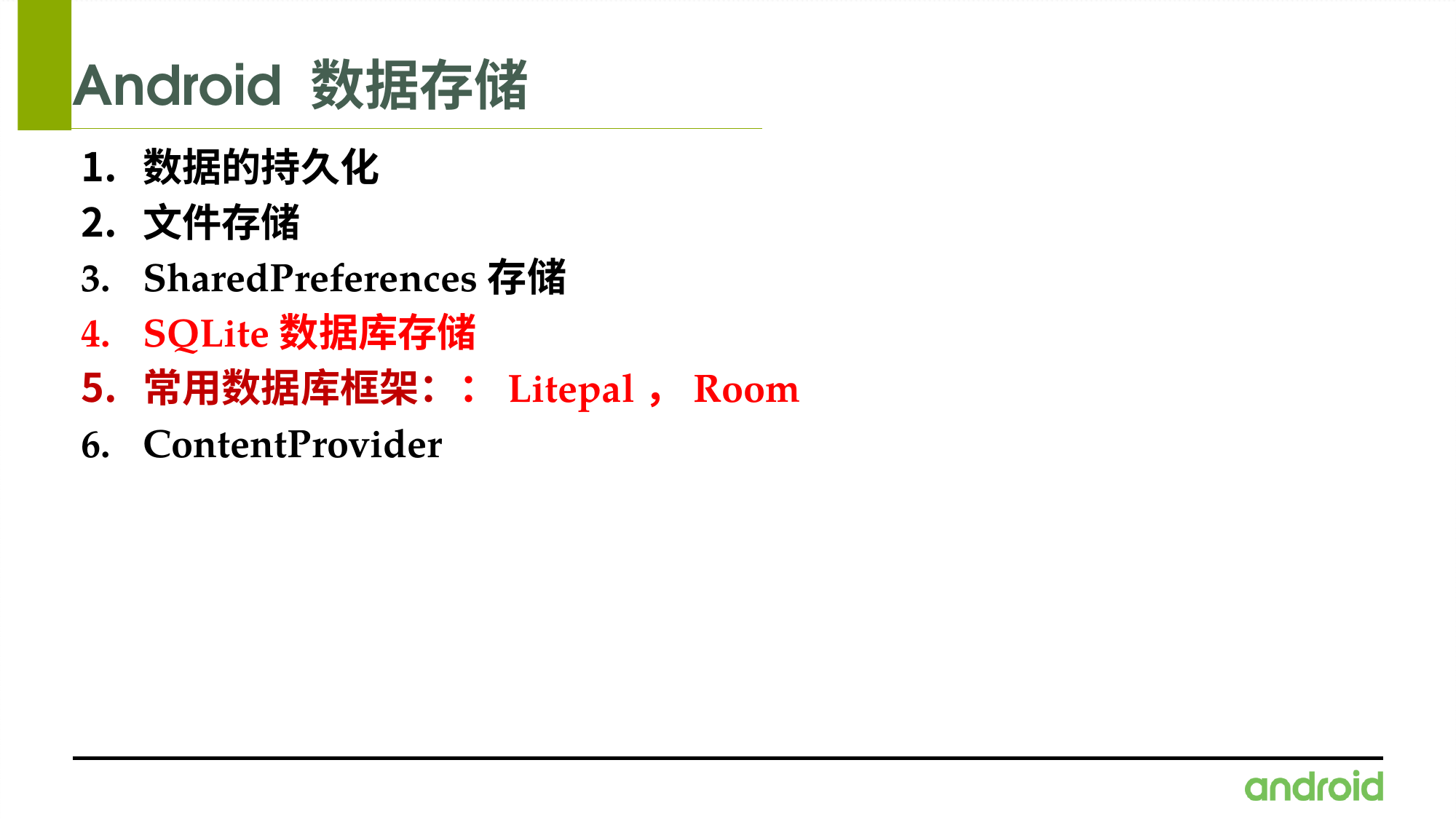

# Android 数据存储
数据的持久化
文件存储
SharedPreferences存储
SQLite数据库存储
常用数据库框架：：Litepal，Room
ContentProvider